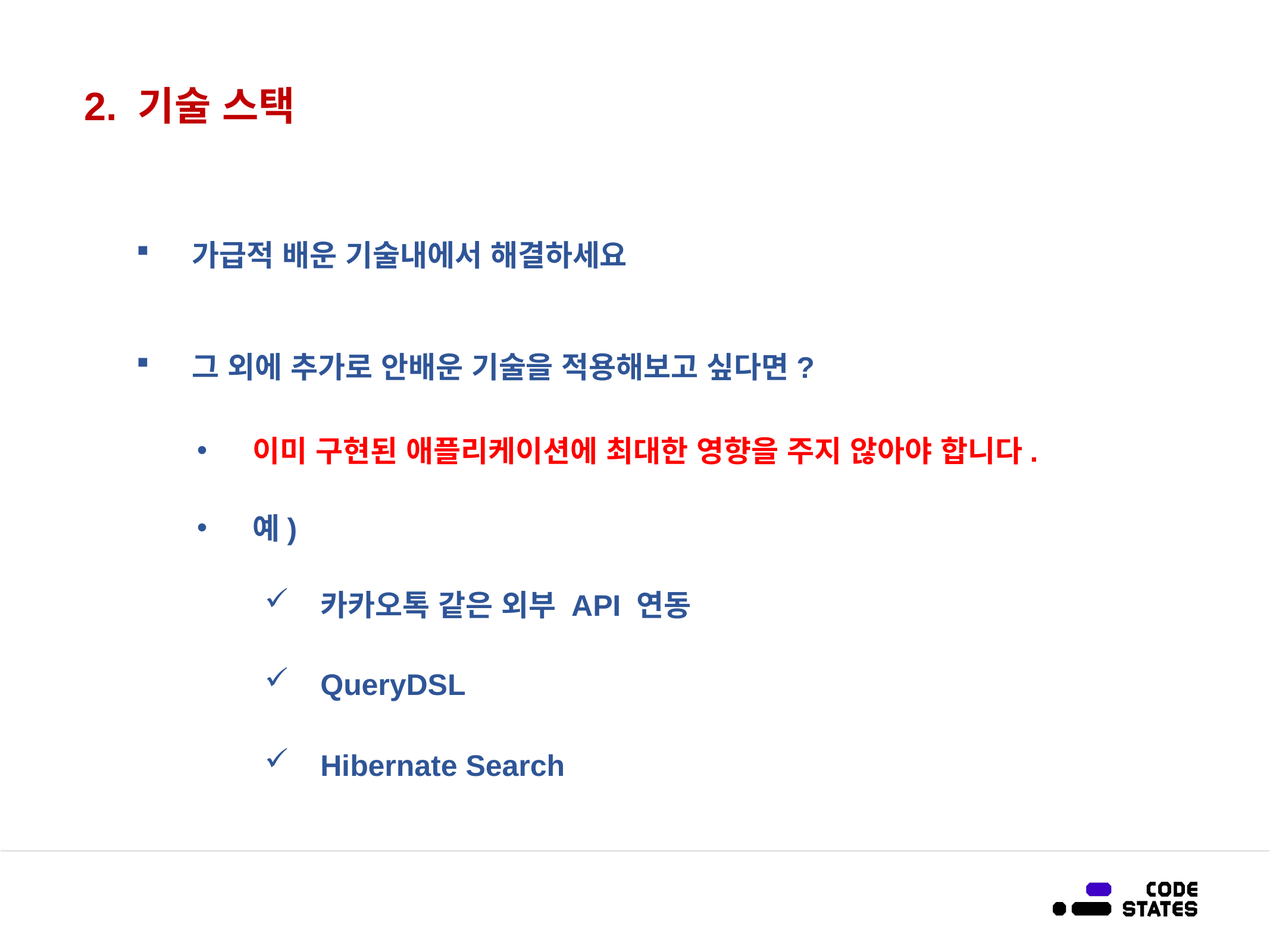

# 2. 기술 스택
가급적 배운 기술내에서 해결하세요

그 외에 추가로 안배운 기술을 적용해보고 싶다면?
이미 구현된 애플리케이션에 최대한 영향을 주지 않아야 합니다.
예)
카카오톡 같은 외부 API 연동
QueryDSL
Hibernate Search